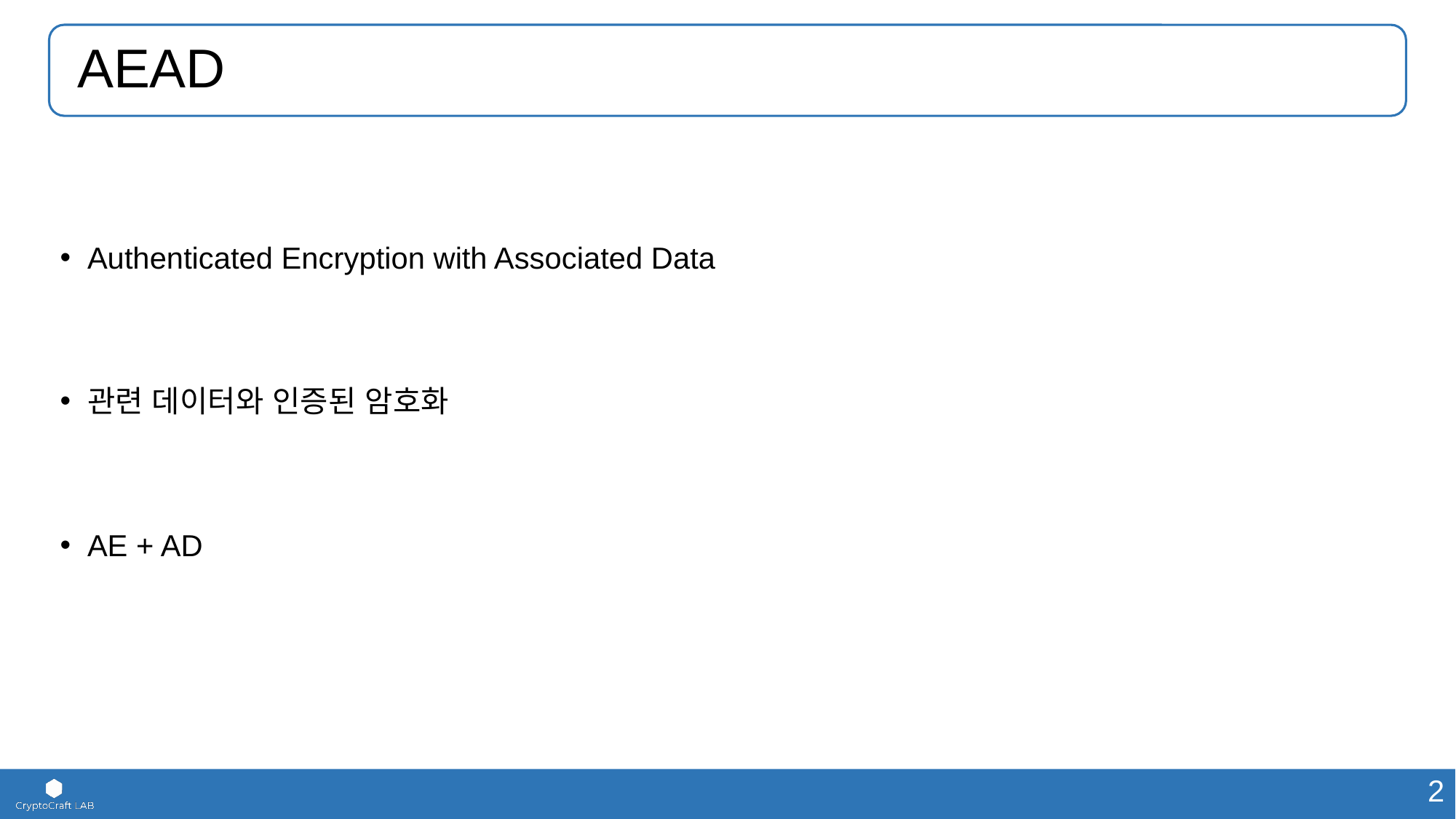

# AEAD

Authenticated Encryption with Associated Data

관련 데이터와 인증된 암호화

AE + AD